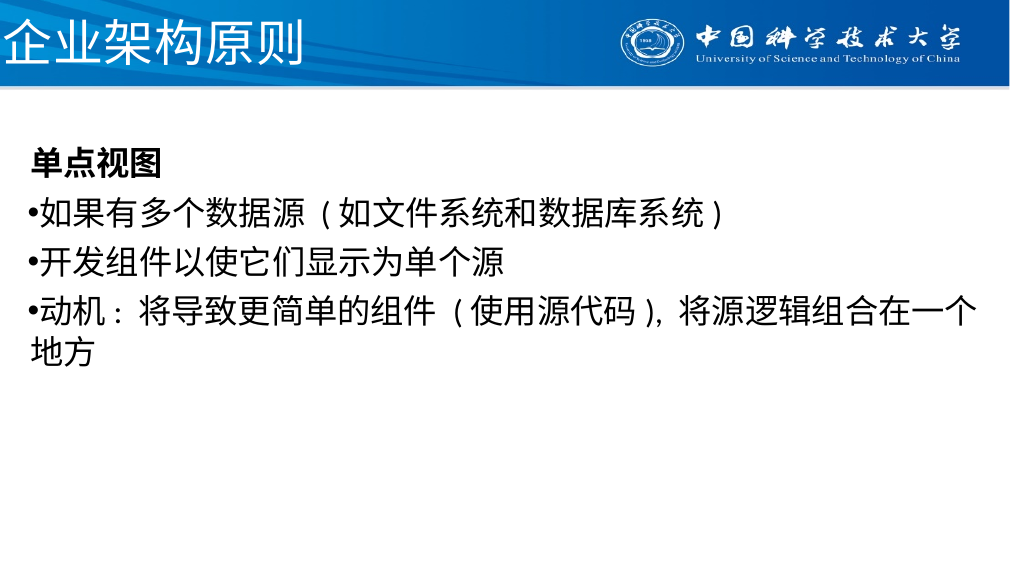

# 企业架构原则
单点视图
如果有多个数据源 (如文件系统和数据库系统)
开发组件以使它们显示为单个源
动机: 将导致更简单的组件 (使用源代码), 将源逻辑组合在一个地方